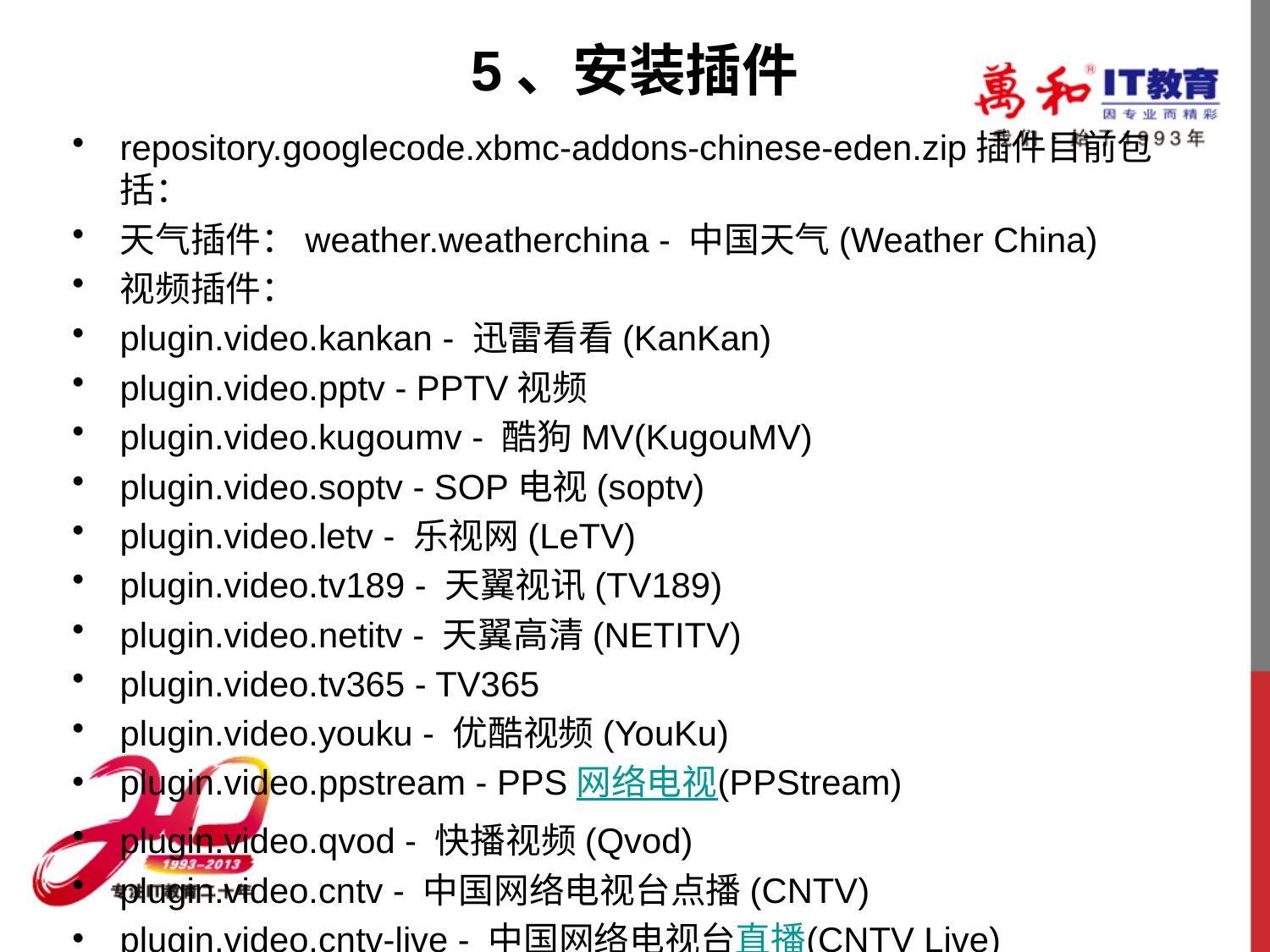

# 5、安装插件
repository.googlecode.xbmc-addons-chinese-eden.zip插件目前包括：
天气插件：weather.weatherchina - 中国天气(Weather China)
视频插件：
plugin.video.kankan - 迅雷看看(KanKan)
plugin.video.pptv - PPTV视频
plugin.video.kugoumv - 酷狗MV(KugouMV)
plugin.video.soptv - SOP电视(soptv)
plugin.video.letv - 乐视网(LeTV)
plugin.video.tv189 - 天翼视讯(TV189)
plugin.video.netitv - 天翼高清(NETITV)
plugin.video.tv365 - TV365
plugin.video.youku - 优酷视频(YouKu)
plugin.video.ppstream - PPS网络电视(PPStream)
plugin.video.qvod - 快播视频(Qvod)
plugin.video.cntv - 中国网络电视台点播(CNTV)
plugin.video.cntv-live - 中国网络电视台直播(CNTV Live)